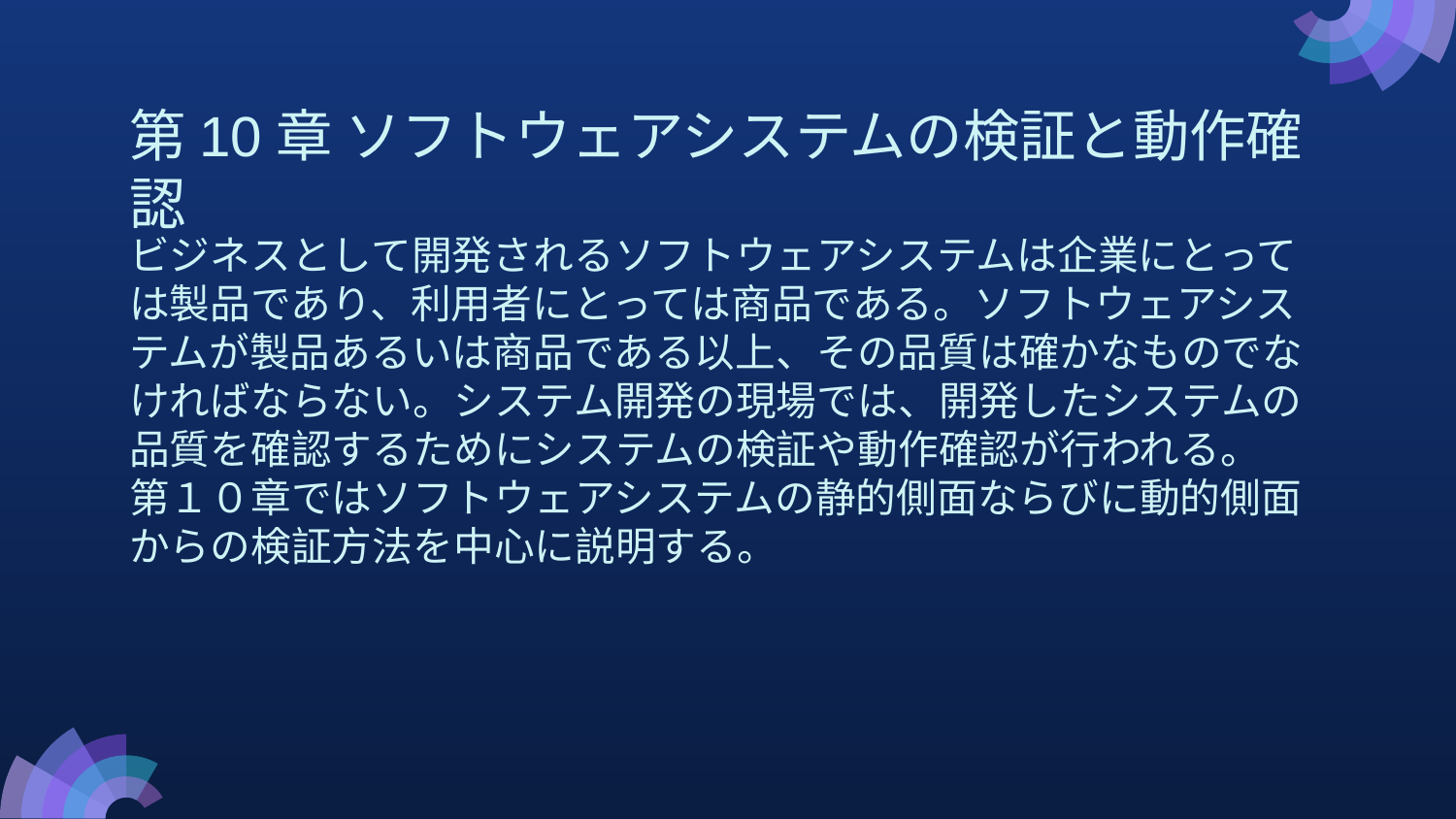

# 第10章 ソフトウェアシステムの検証と動作確認
ビジネスとして開発されるソフトウェアシステムは企業にとっては製品であり、利用者にとっては商品である。ソフトウェアシステムが製品あるいは商品である以上、その品質は確かなものでなければならない。システム開発の現場では、開発したシステムの品質を確認するためにシステムの検証や動作確認が行われる。
第１０章ではソフトウェアシステムの静的側面ならびに動的側面からの検証方法を中心に説明する。